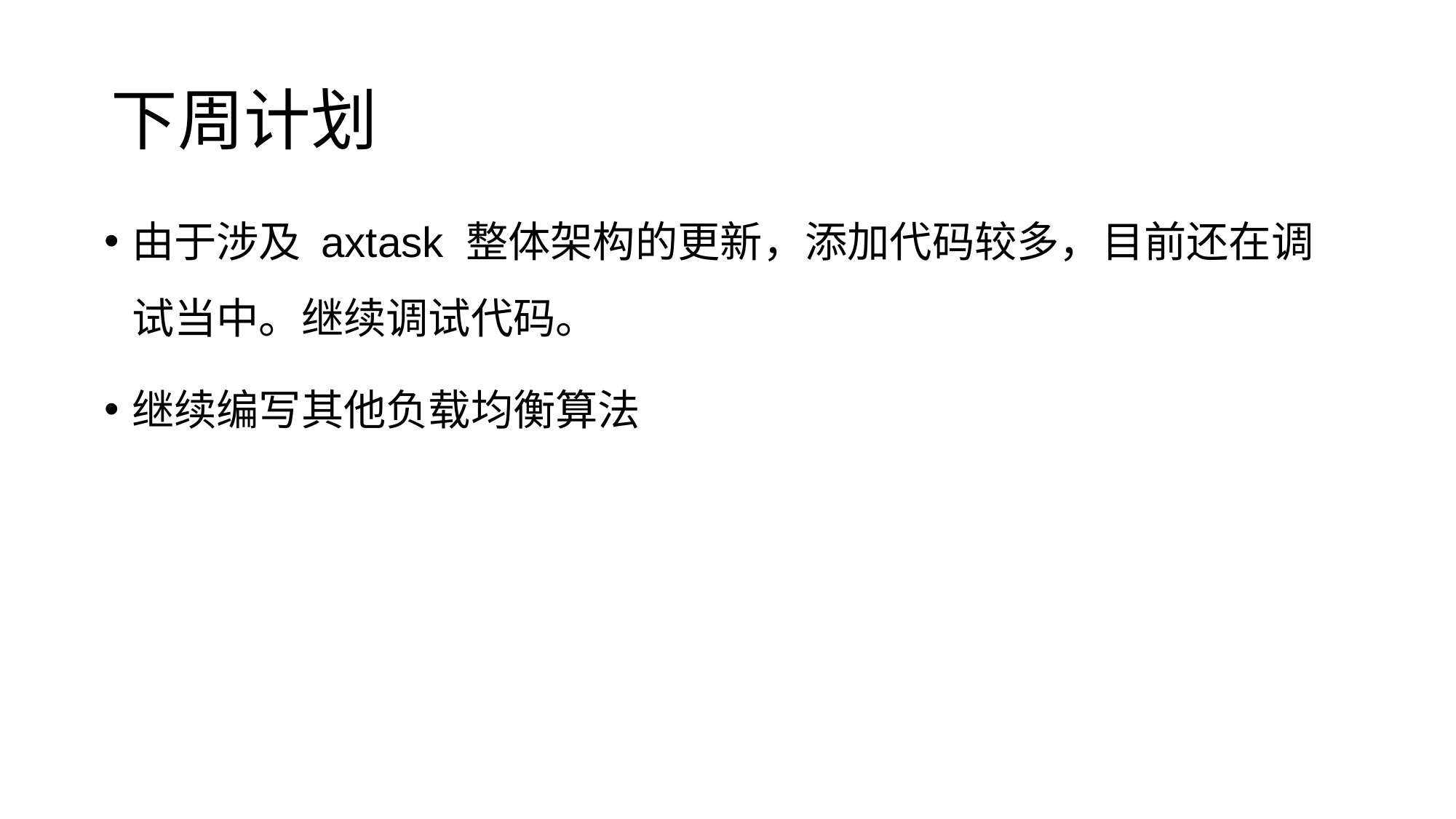

# 下周计划
由于涉及 axtask 整体架构的更新，添加代码较多，目前还在调试当中。继续调试代码。
继续编写其他负载均衡算法